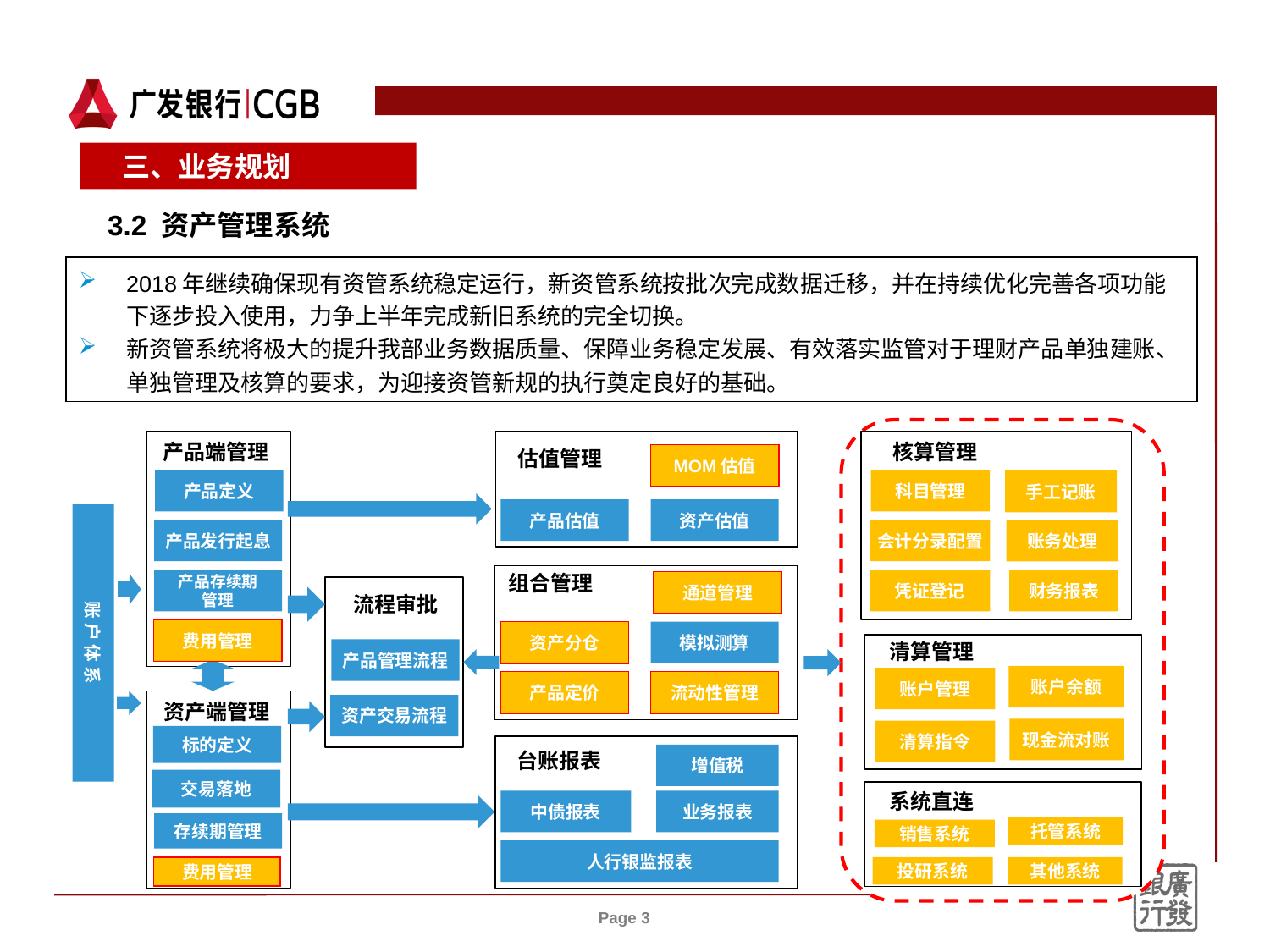

三、业务规划
3.2 资产管理系统
2018年继续确保现有资管系统稳定运行，新资管系统按批次完成数据迁移，并在持续优化完善各项功能下逐步投入使用，力争上半年完成新旧系统的完全切换。
新资管系统将极大的提升我部业务数据质量、保障业务稳定发展、有效落实监管对于理财产品单独建账、单独管理及核算的要求，为迎接资管新规的执行奠定良好的基础。

产品端管理
核算管理
估值管理
产品定义
科目管理
手工记账

产品估值
资产估值
账 户 体 系
产品发行起息
会计分录配置
账务处理
组合管理

产品存续期
管理
凭证登记
财务报表

流程审批

资产分仓
模拟测算
清算管理

产品管理流程

账户余额
账户管理
产品定价
流动性管理

资产端管理
资产交易流程

现金流对账
清算指令
标的定义

台账报表
交易落地
中债报表
业务报表

存续期管理
人行银监报表
MOM估值
通道管理
费用管理
增值税

系统直连
托管系统
销售系统
费用管理
投研系统
其他系统